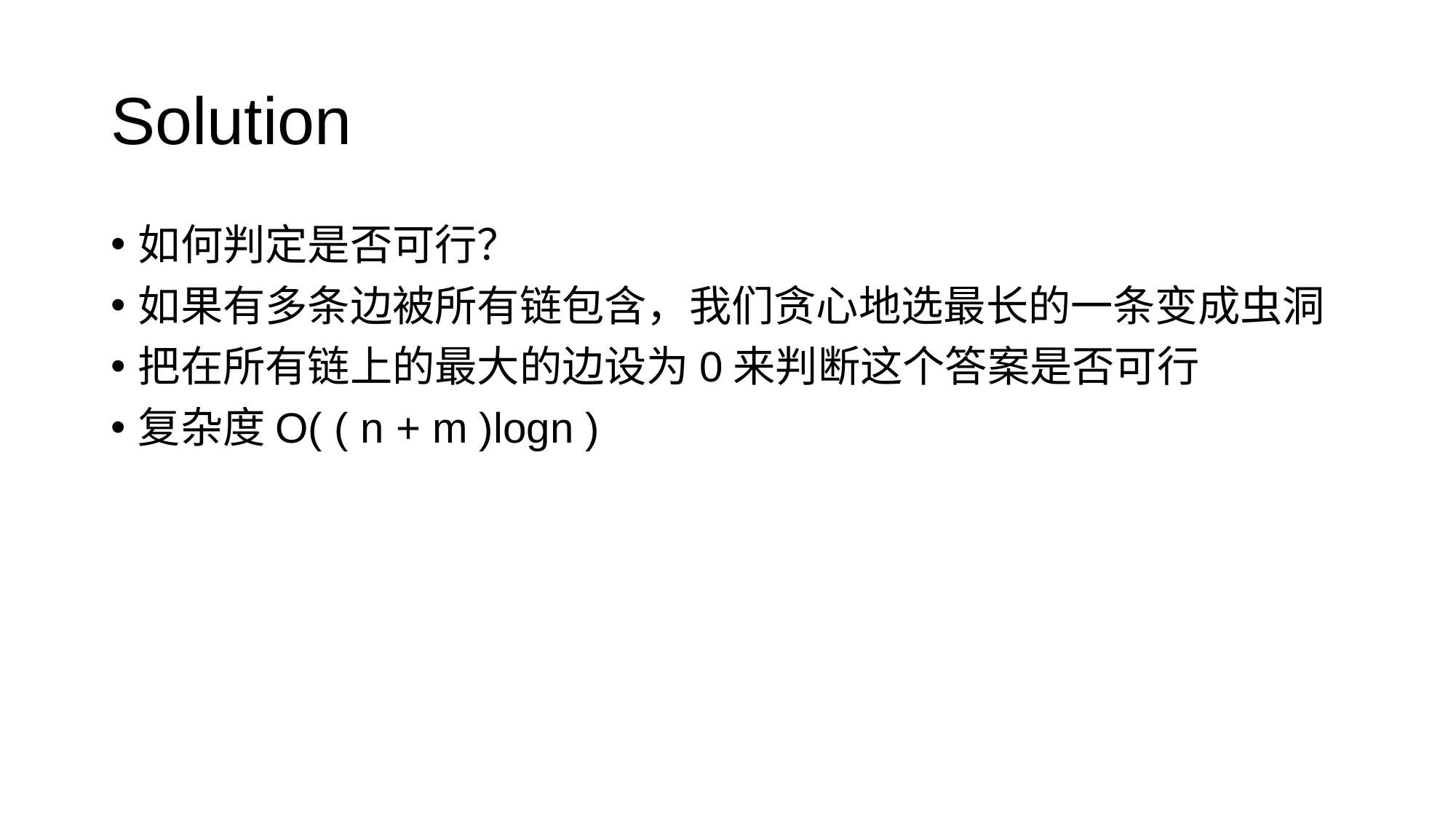

# Solution
如何判定是否可行？
如果有多条边被所有链包含，我们贪心地选最长的一条变成虫洞
把在所有链上的最大的边设为0来判断这个答案是否可行
复杂度O( ( n + m )logn )